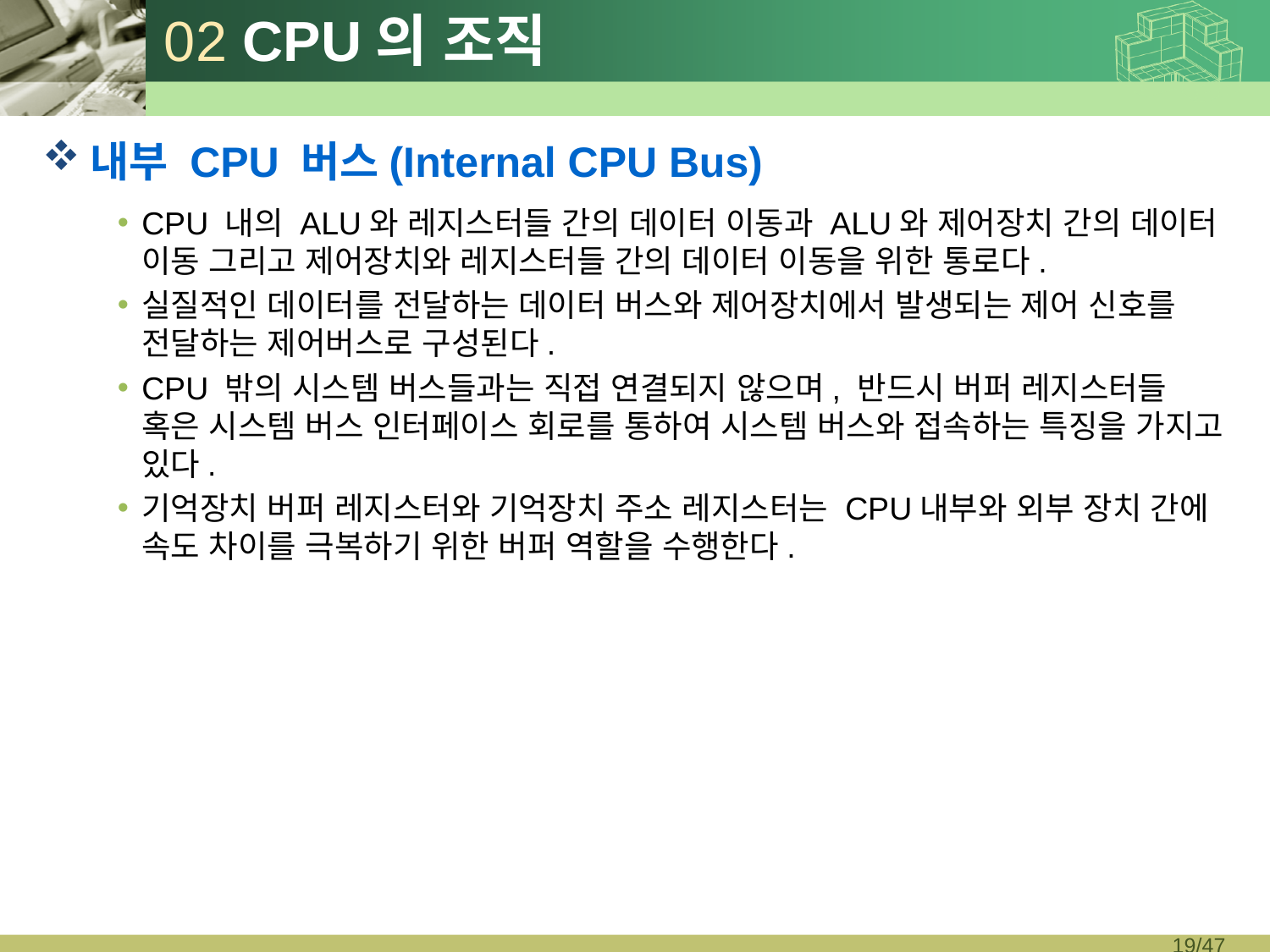

# 02 CPU의 조직
내부 CPU 버스(Internal CPU Bus)
CPU 내의 ALU와 레지스터들 간의 데이터 이동과 ALU와 제어장치 간의 데이터 이동 그리고 제어장치와 레지스터들 간의 데이터 이동을 위한 통로다.
실질적인 데이터를 전달하는 데이터 버스와 제어장치에서 발생되는 제어 신호를 전달하는 제어버스로 구성된다.
CPU 밖의 시스템 버스들과는 직접 연결되지 않으며, 반드시 버퍼 레지스터들 혹은 시스템 버스 인터페이스 회로를 통하여 시스템 버스와 접속하는 특징을 가지고 있다.
기억장치 버퍼 레지스터와 기억장치 주소 레지스터는 CPU내부와 외부 장치 간에 속도 차이를 극복하기 위한 버퍼 역할을 수행한다.